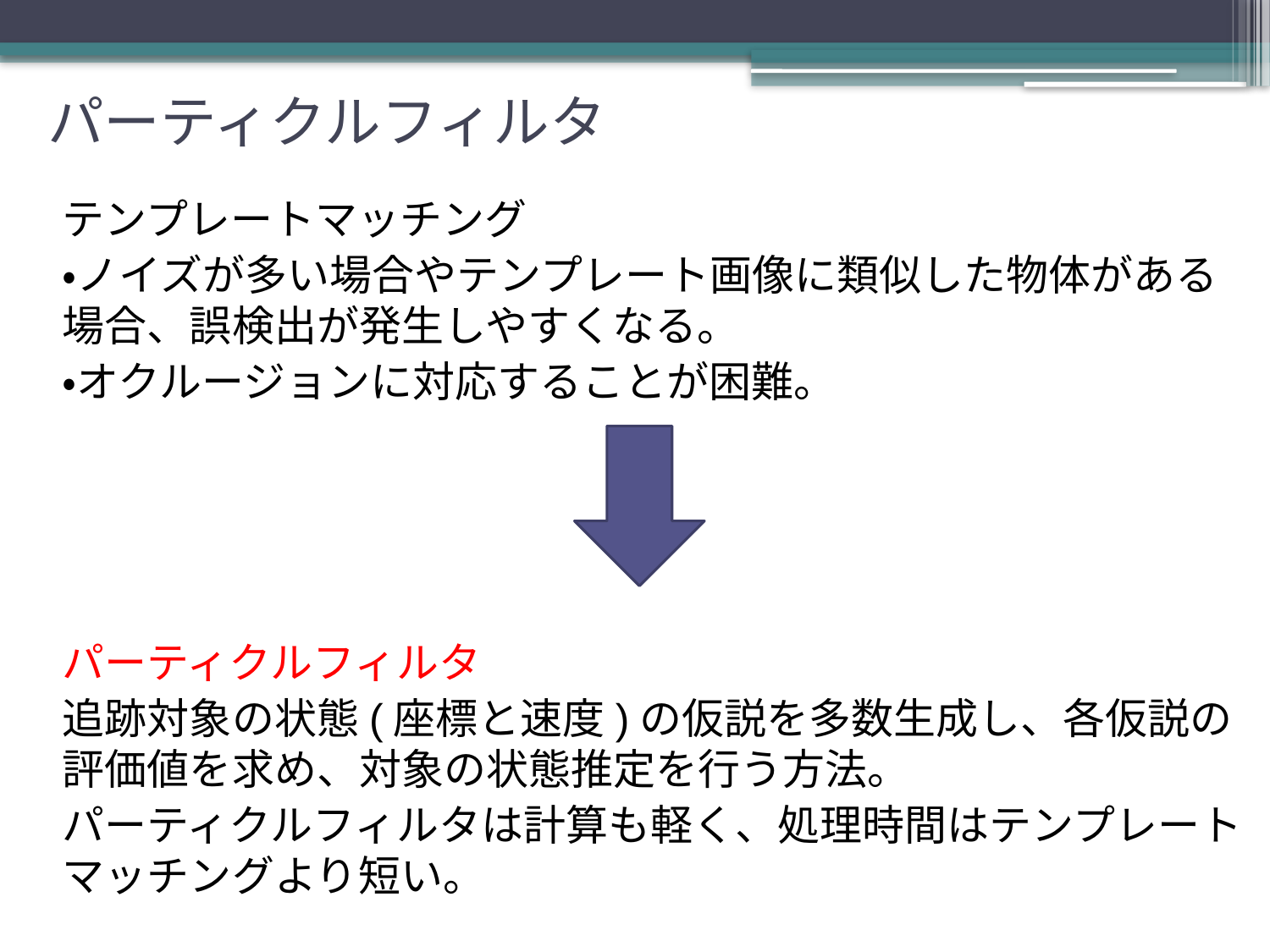

# パーティクルフィルタ
テンプレートマッチング
・ノイズが多い場合やテンプレート画像に類似した物体がある場合、誤検出が発生しやすくなる。
・オクルージョンに対応することが困難。

パーティクルフィルタ
追跡対象の状態(座標と速度)の仮説を多数生成し、各仮説の評価値を求め、対象の状態推定を行う方法。
パーティクルフィルタは計算も軽く、処理時間はテンプレートマッチングより短い。